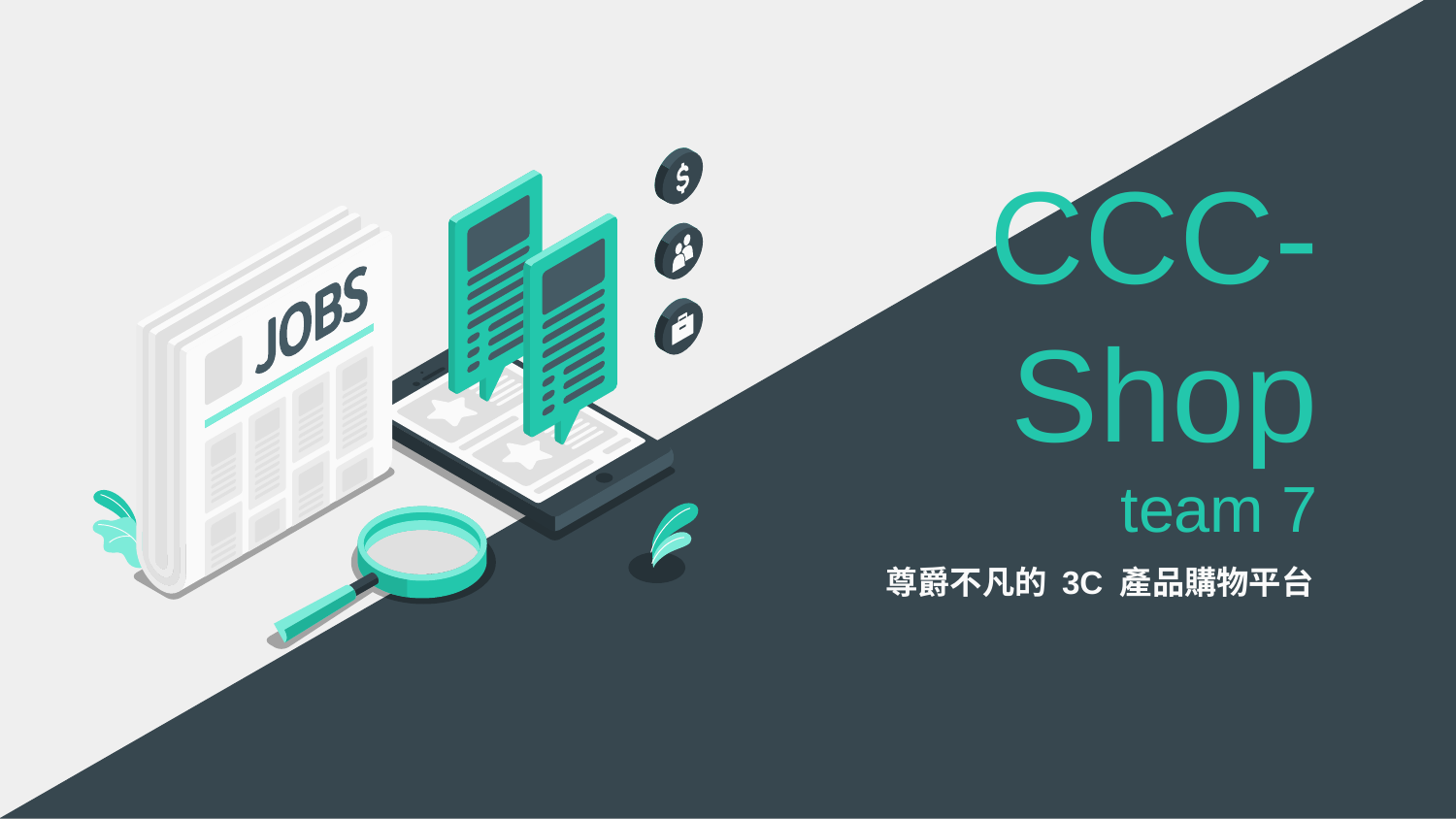

# CCC-Shop team 7
尊爵不凡的 3C 產品購物平台